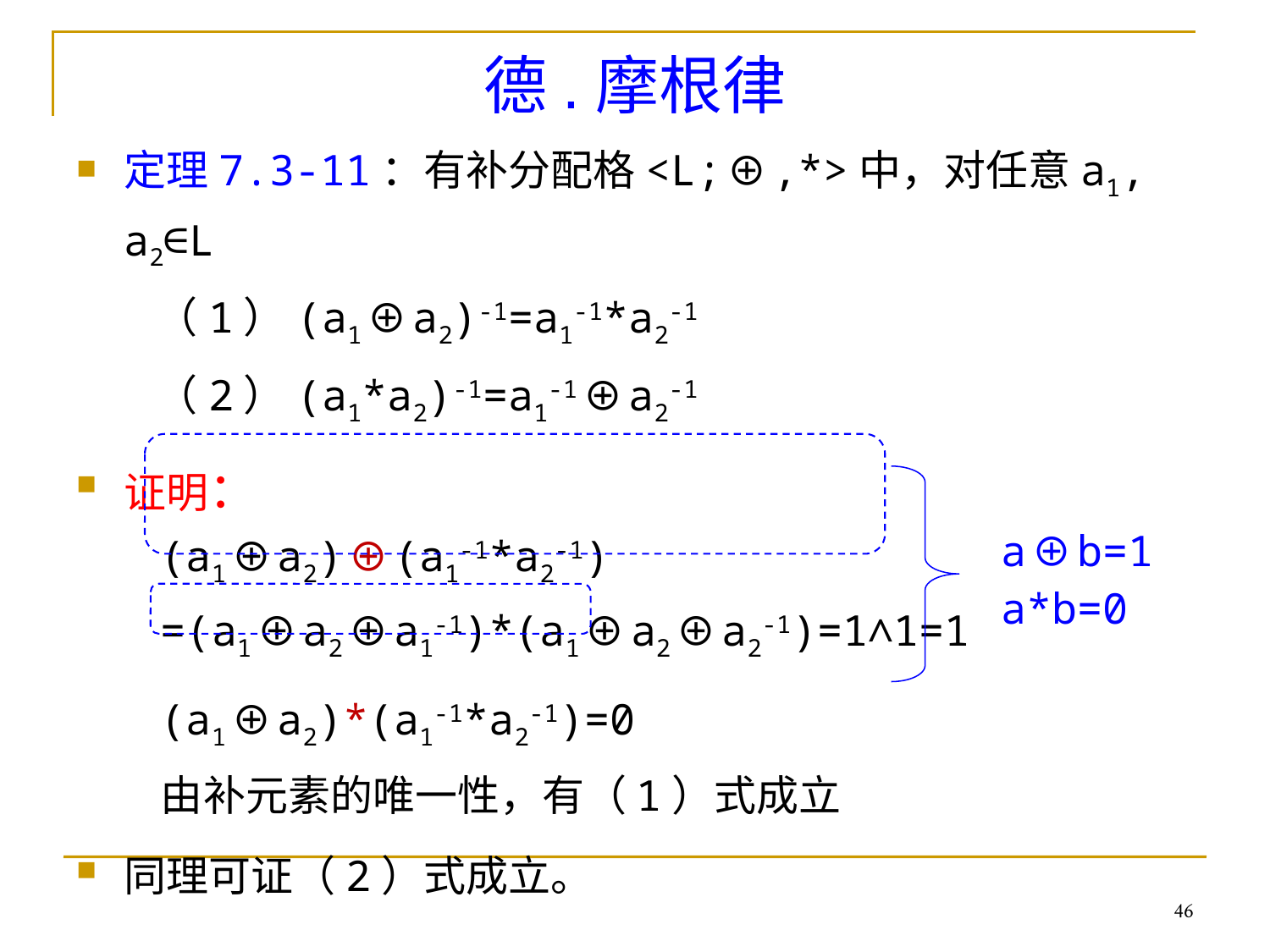

# 德.摩根律
定理7.3-11：有补分配格<L;⊕,*>中，对任意a1, a2∈L
（1）(a1⊕a2)-1=a1-1*a2-1
（2）(a1*a2)-1=a1-1⊕a2-1
证明：
(a1⊕a2)⊕(a1-1*a2-1)
=(a1⊕a2⊕a1-1)*(a1⊕a2⊕a2-1)=1∧1=1
(a1⊕a2)*(a1-1*a2-1)=0
由补元素的唯一性，有（1）式成立
同理可证（2）式成立。

a⊕b=1
a*b=0

46